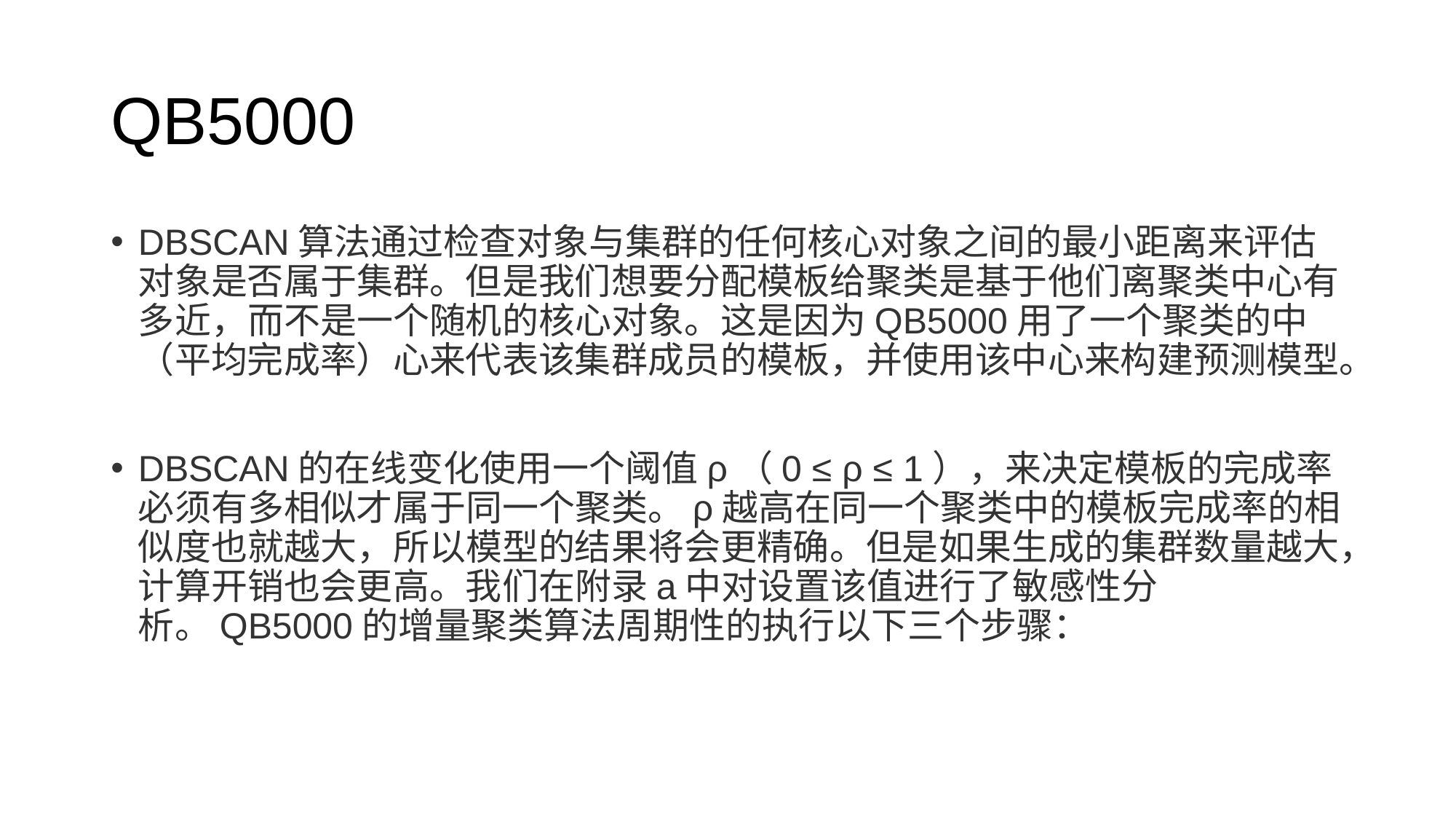

# QB5000
DBSCAN算法通过检查对象与集群的任何核心对象之间的最小距离来评估对象是否属于集群。但是我们想要分配模板给聚类是基于他们离聚类中心有多近，而不是一个随机的核心对象。这是因为QB5000用了一个聚类的中（平均完成率）心来代表该集群成员的模板，并使用该中心来构建预测模型。

DBSCAN的在线变化使用一个阈值ρ（0 ≤ ρ ≤ 1），来决定模板的完成率必须有多相似才属于同一个聚类。ρ越高在同一个聚类中的模板完成率的相似度也就越大，所以模型的结果将会更精确。但是如果生成的集群数量越大，计算开销也会更高。我们在附录a中对设置该值进行了敏感性分析。QB5000的增量聚类算法周期性的执行以下三个步骤：